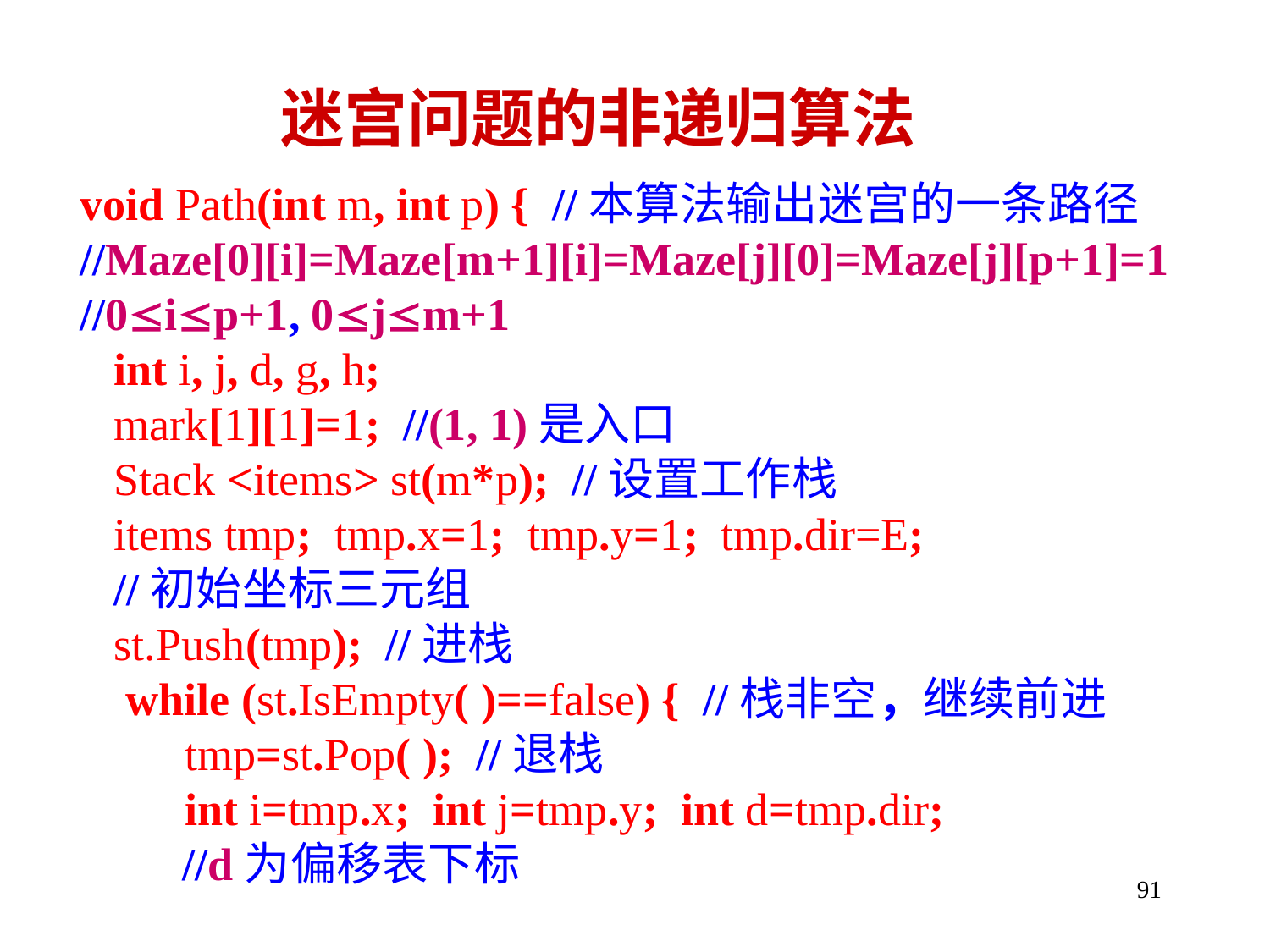

迷宫问题的非递归算法
void Path(int m, int p) {  //本算法输出迷宫的一条路径
//Maze[0][i]=Maze[m+1][i]=Maze[j][0]=Maze[j][p+1]=1
//0≤i≤p+1, 0≤j≤m+1
   int i, j, d, g, h;
   mark[1][1]=1;  //(1, 1)是入口
   Stack <items> st(m*p);  //设置工作栈
   items tmp;  tmp.x=1;  tmp.y=1;  tmp.dir=E;
   //初始坐标三元组
   st.Push(tmp);  //进栈
    while (st.IsEmpty( )==false) {  //栈非空，继续前进
	     tmp=st.Pop( );  //退栈
	     int i=tmp.x;  int j=tmp.y;  int d=tmp.dir;
         //d为偏移表下标
91